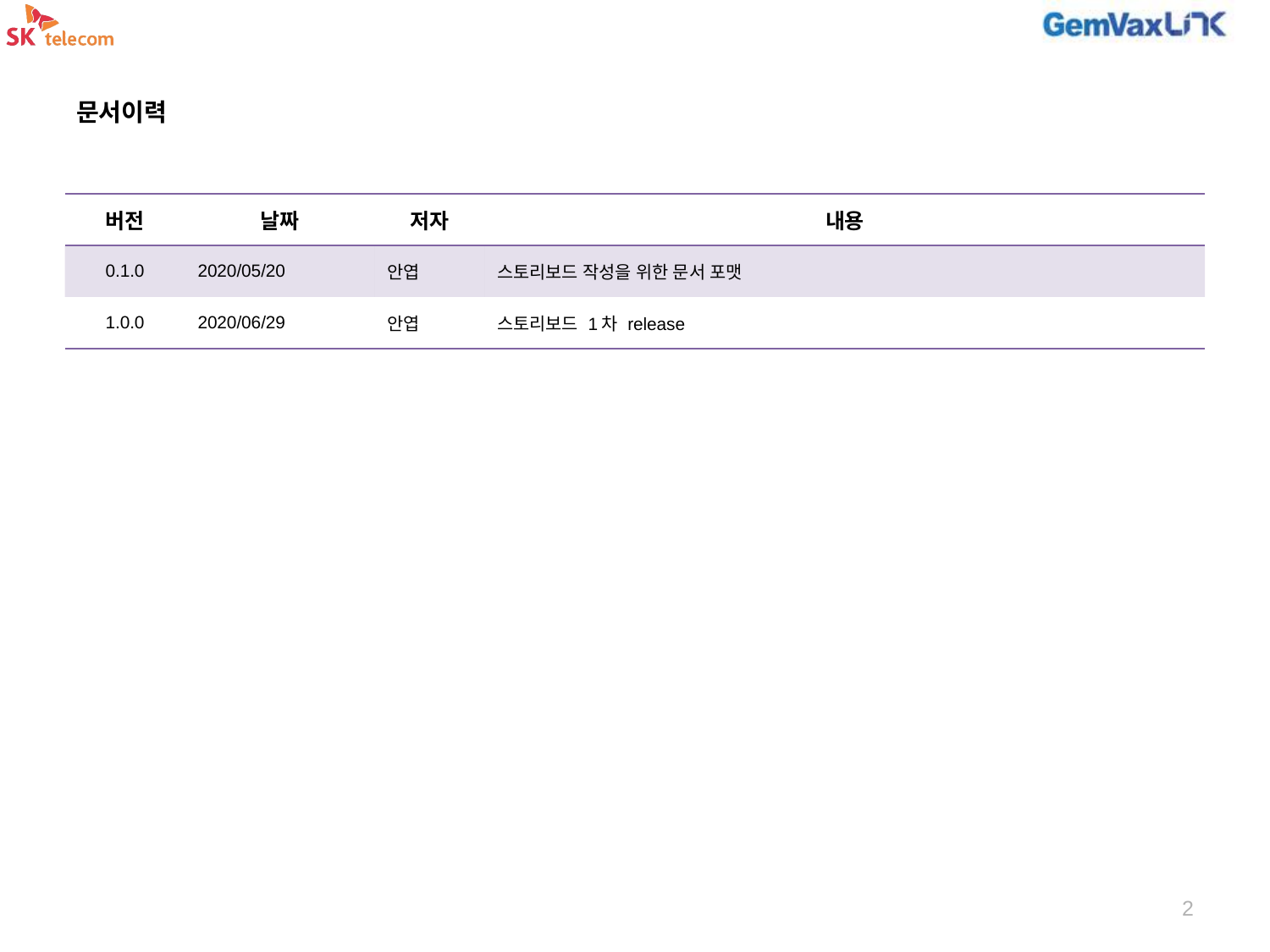

# 문서이력
| 버전 | 날짜 | 저자 | 내용 |
| --- | --- | --- | --- |
| 0.1.0 | 2020/05/20 | 안엽 | 스토리보드 작성을 위한 문서 포맷 |
| 1.0.0 | 2020/06/29 | 안엽 | 스토리보드 1차 release |
2